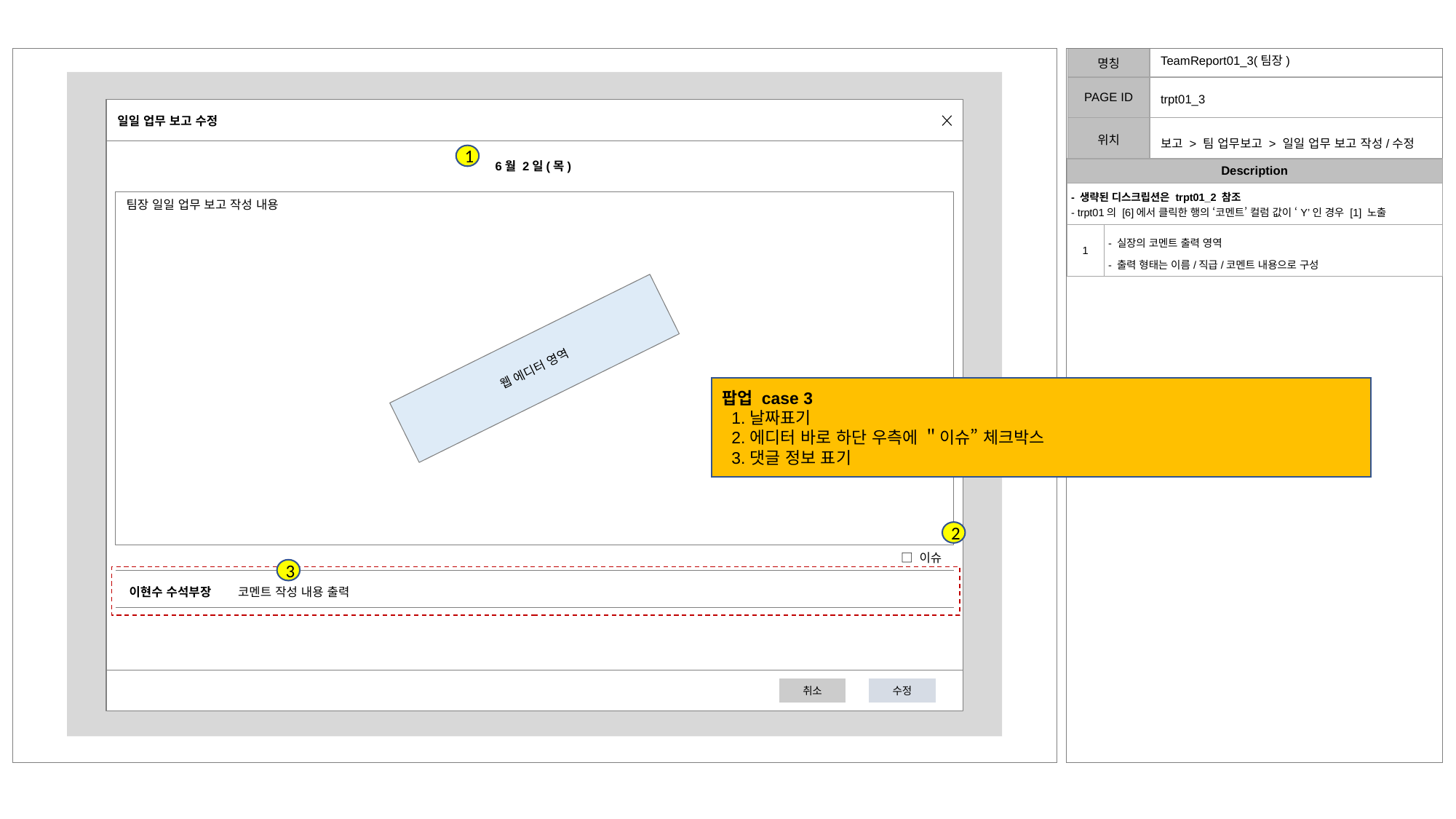

# TeamReport01_3(팀장)

trpt01_3

일일 업무 보고 수정

보고 > 팀 업무보고 > 일일 업무 보고 작성/수정
1
6월 2일(목)
| Description |  |
| --- | --- |
| - 생략된 디스크립션은 trpt01\_2 참조 - trpt01의 [6]에서 클릭한 행의 ‘코멘트’ 컬럼 값이 ‘Y’인 경우 [1] 노출 |  |
| 1 | - 실장의 코멘트 출력 영역 - 출력 형태는 이름/직급/코멘트 내용으로 구성 |
팀장 일일 업무 보고 작성 내용
웹 에디터 영역
팝업 case 3
  1.날짜표기
  2.에디터 바로 하단 우측에 ＂이슈” 체크박스
  3.댓글 정보 표기
2
□ 이슈
3

코멘트 작성 내용 출력
이현수 수석부장
취소
수정